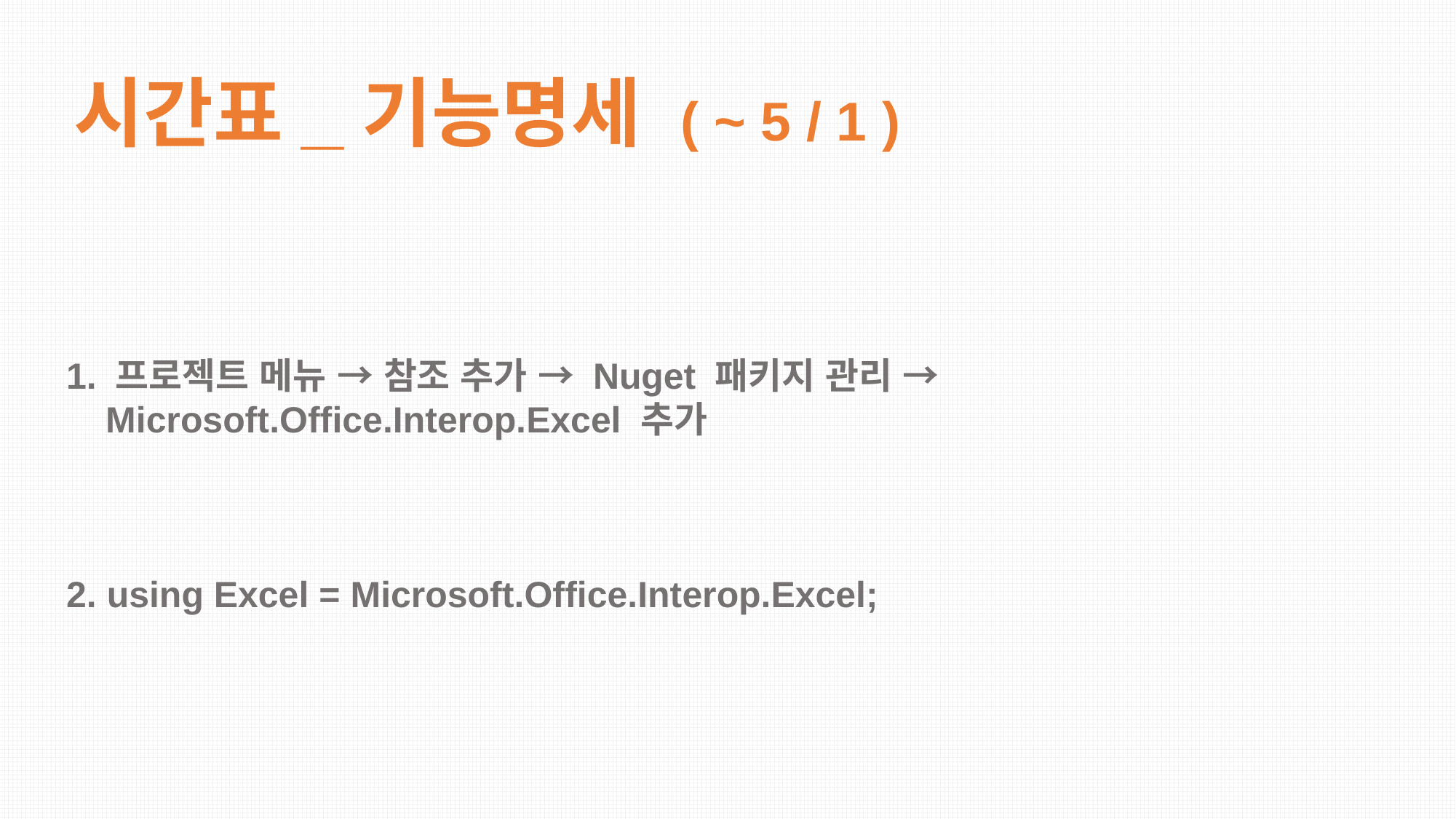

시간표_기능명세 ( ~ 5 / 1 )
# 1. 프로젝트 메뉴 → 참조 추가 → Nuget 패키지 관리 → Microsoft.Office.Interop.Excel 추가 2. using Excel = Microsoft.Office.Interop.Excel;